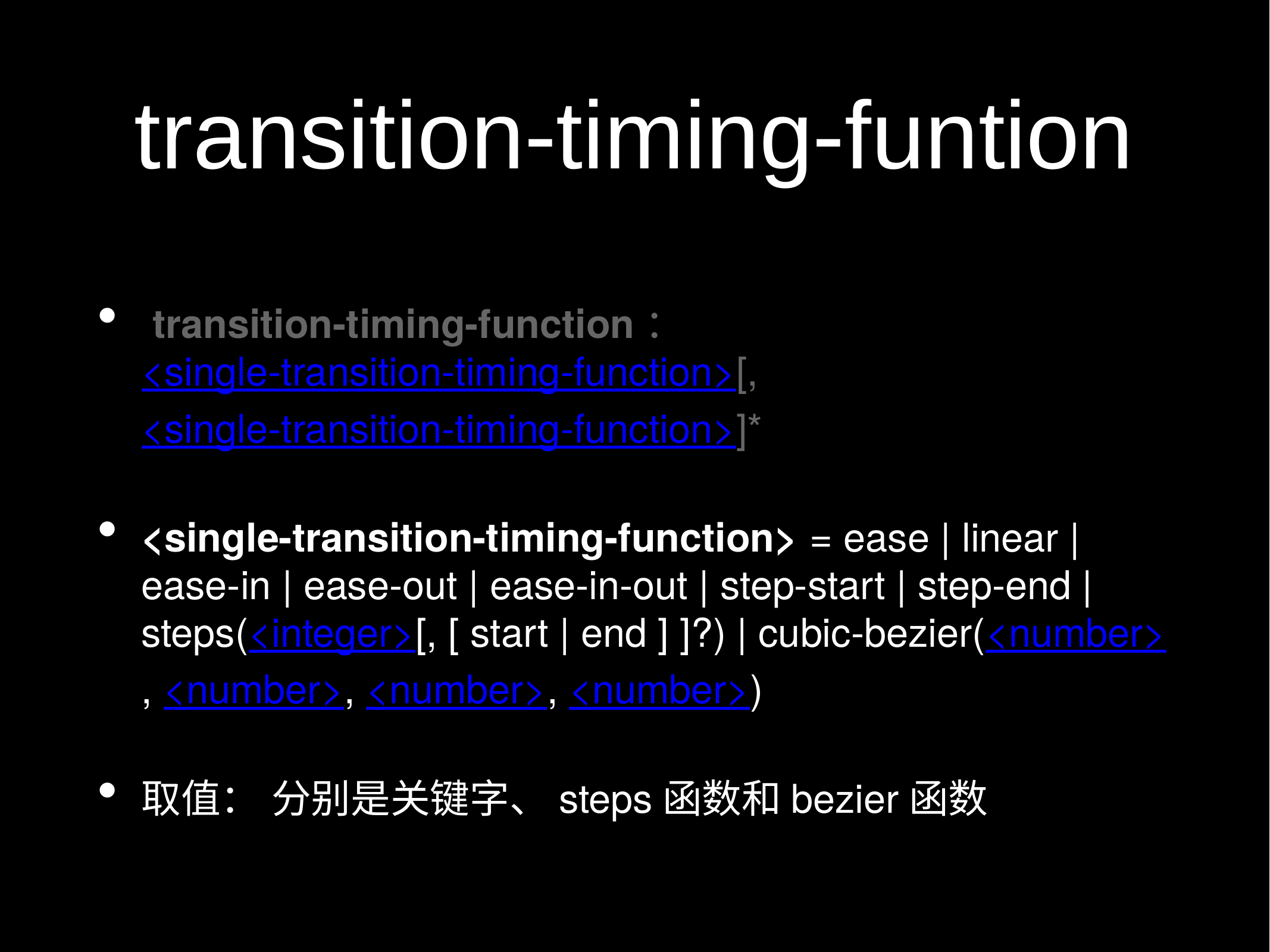

# transition-timing-funtion
 transition-timing-function：<single-transition-timing-function>[,<single-transition-timing-function>]*
<single-transition-timing-function> = ease | linear | ease-in | ease-out | ease-in-out | step-start | step-end | steps(<integer>[, [ start | end ] ]?) | cubic-bezier(<number>, <number>, <number>, <number>)
取值： 分别是关键字、steps函数和bezier函数